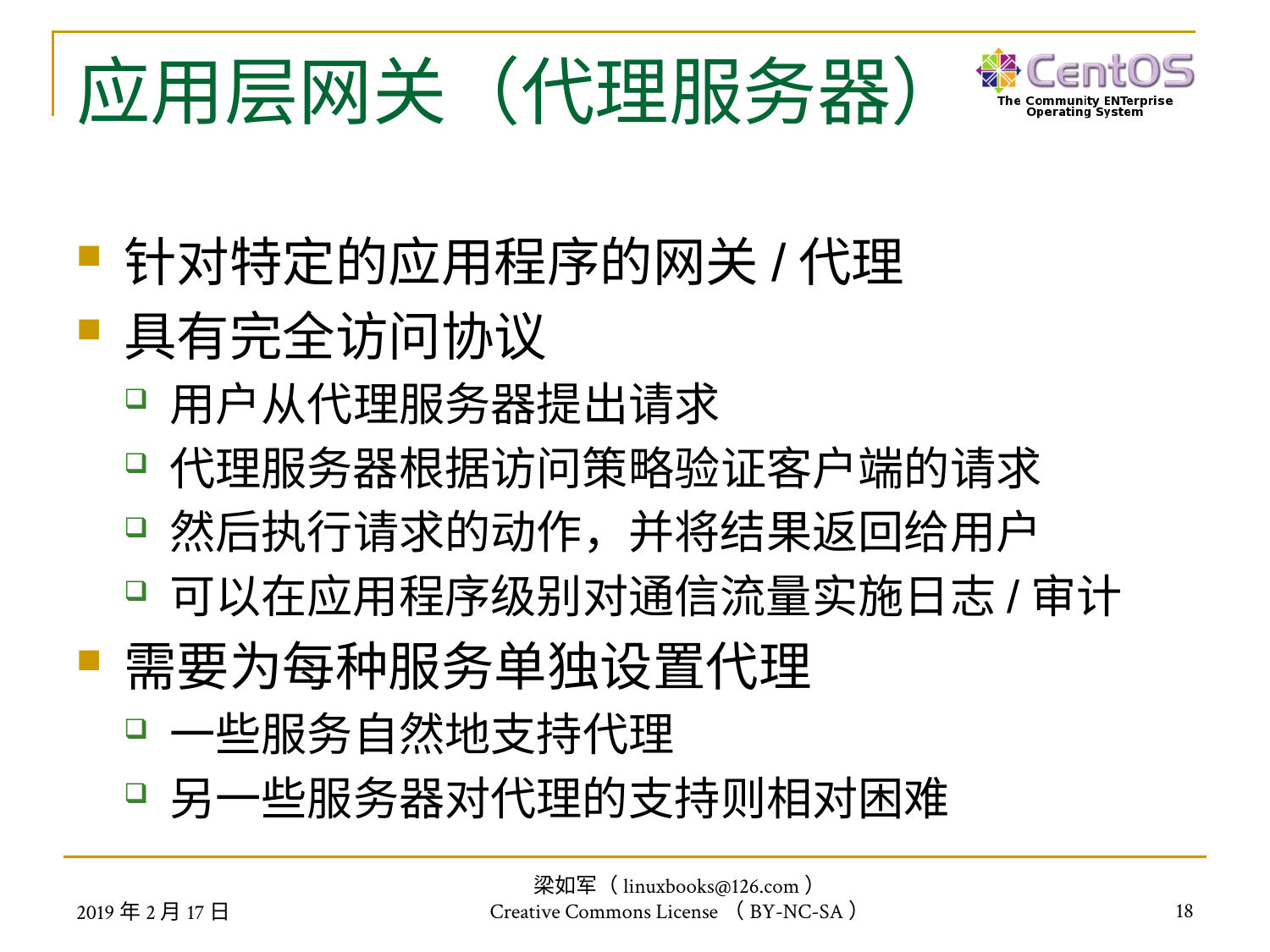

# 应用层网关（代理服务器）
针对特定的应用程序的网关/代理
具有完全访问协议
用户从代理服务器提出请求
代理服务器根据访问策略验证客户端的请求
然后执行请求的动作，并将结果返回给用户
可以在应用程序级别对通信流量实施日志/审计
需要为每种服务单独设置代理
一些服务自然地支持代理
另一些服务器对代理的支持则相对困难
梁如军（linuxbooks@126.com）
Creative Commons License（BY-NC-SA）
2019年2月17日
18